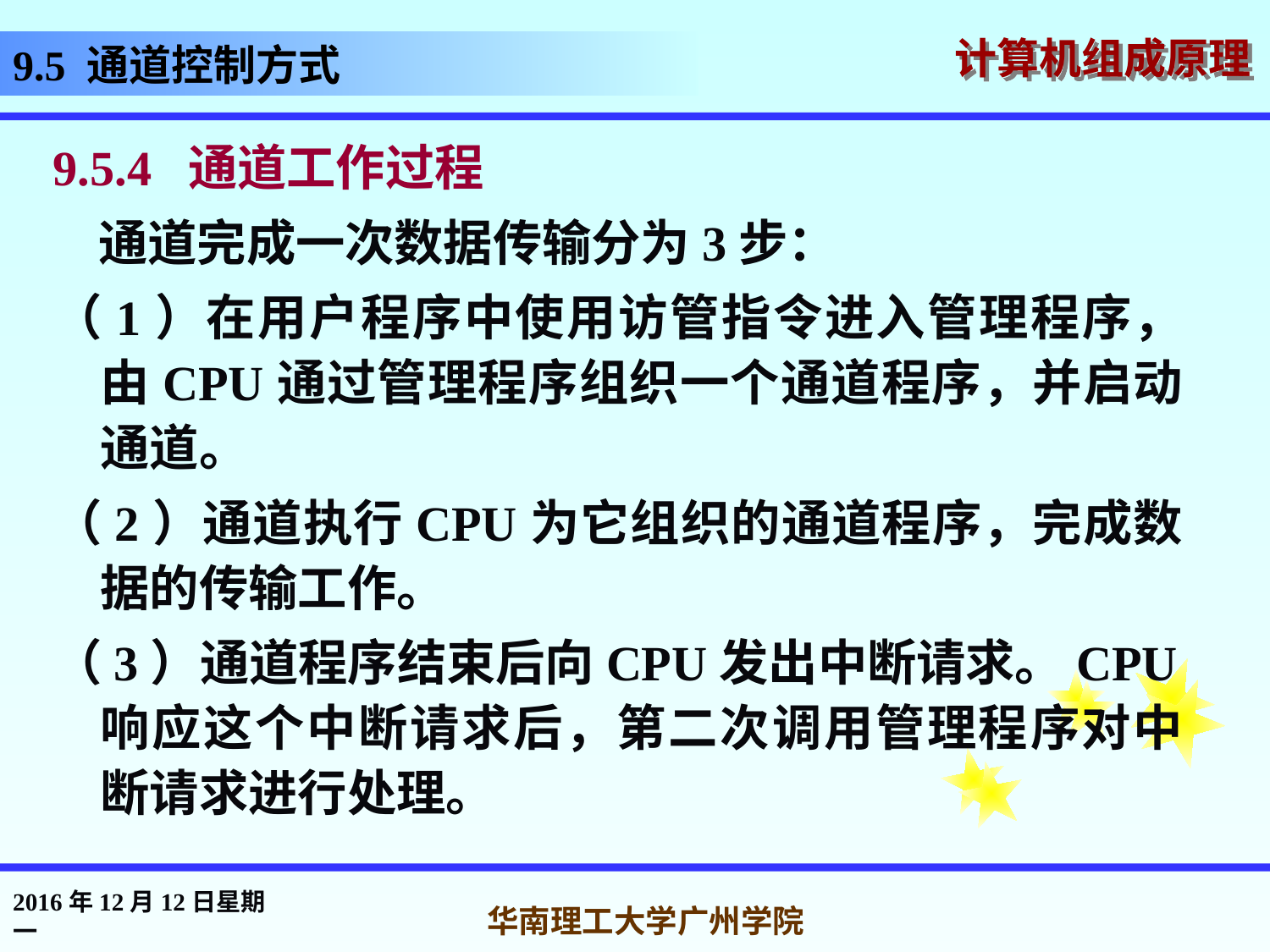

# 9.5 通道控制方式
9.5.4  通道工作过程
   通道完成一次数据传输分为3步：
（1）在用户程序中使用访管指令进入管理程序，由CPU通过管理程序组织一个通道程序，并启动通道。
（2）通道执行CPU为它组织的通道程序，完成数据的传输工作。
（3）通道程序结束后向CPU发出中断请求。CPU响应这个中断请求后，第二次调用管理程序对中断请求进行处理。
2016年12月12日星期一
华南理工大学广州学院